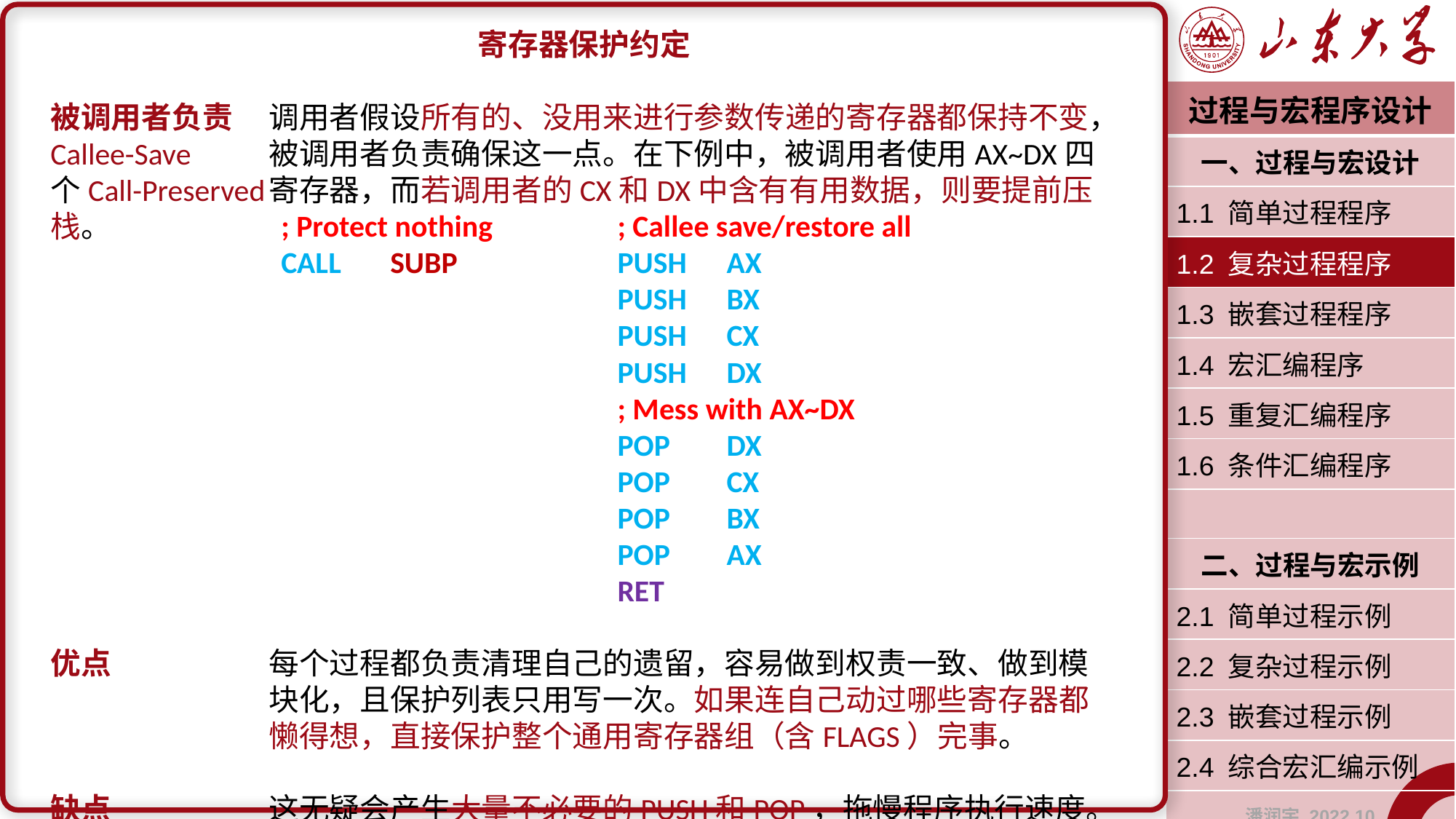

寄存器保护约定

被调用者负责	调用者假设所有的、没用来进行参数传递的寄存器都保持不变，Callee-Save	被调用者负责确保这一点。在下例中，被调用者使用AX~DX四个Call-Preserved	寄存器，而若调用者的CX和DX中含有有用数据，则要提前压栈。

优点		每个过程都负责清理自己的遗留，容易做到权责一致、做到模		块化，且保护列表只用写一次。如果连自己动过哪些寄存器都		懒得想，直接保护整个通用寄存器组（含FLAGS）完事。

缺点		这无疑会产生大量不必要的PUSH和POP，拖慢程序执行速度。
| 过程与宏程序设计 |
| --- |
| 一、过程与宏设计 |
| 1.1 简单过程程序 |
| 1.2 复杂过程程序 |
| 1.3 嵌套过程程序 |
| 1.4 宏汇编程序 |
| 1.5 重复汇编程序 |
| 1.6 条件汇编程序 |
|  |
| 二、过程与宏示例 |
| 2.1 简单过程示例 |
| 2.2 复杂过程示例 |
| 2.3 嵌套过程示例 |
| 2.4 综合宏汇编示例 |
| 潘润宇 2022.10 |
; Protect nothing
CALL	SUBP
; Callee save/restore all
PUSH	AX
PUSH	BX
PUSH	CX
PUSH	DX
; Mess with AX~DX
POP	DX
POP	CX
POP	BX
POP	AX
RET